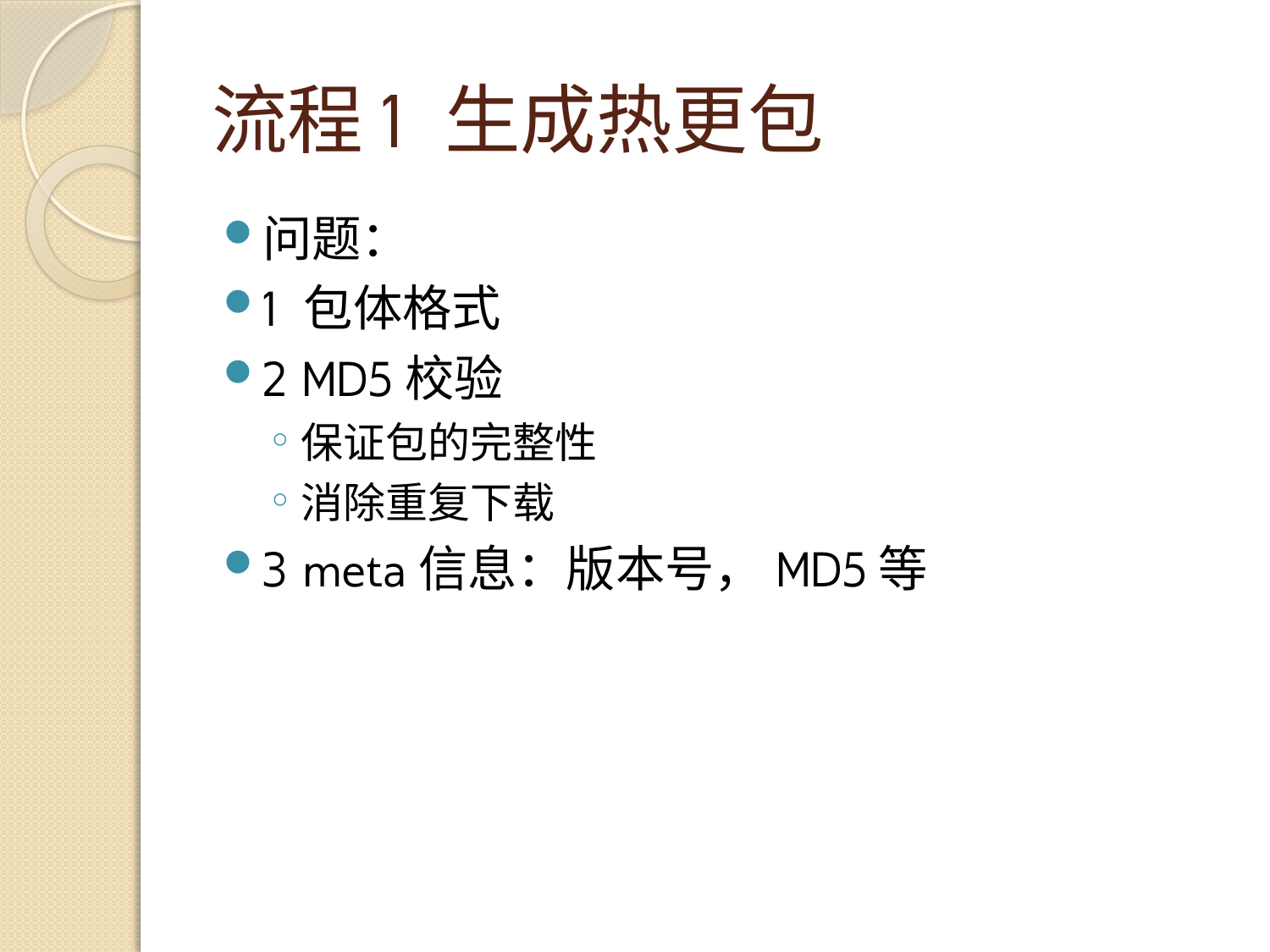

# 流程1 生成热更包
问题：
1 包体格式
2 MD5校验
保证包的完整性
消除重复下载
3 meta信息：版本号，MD5等